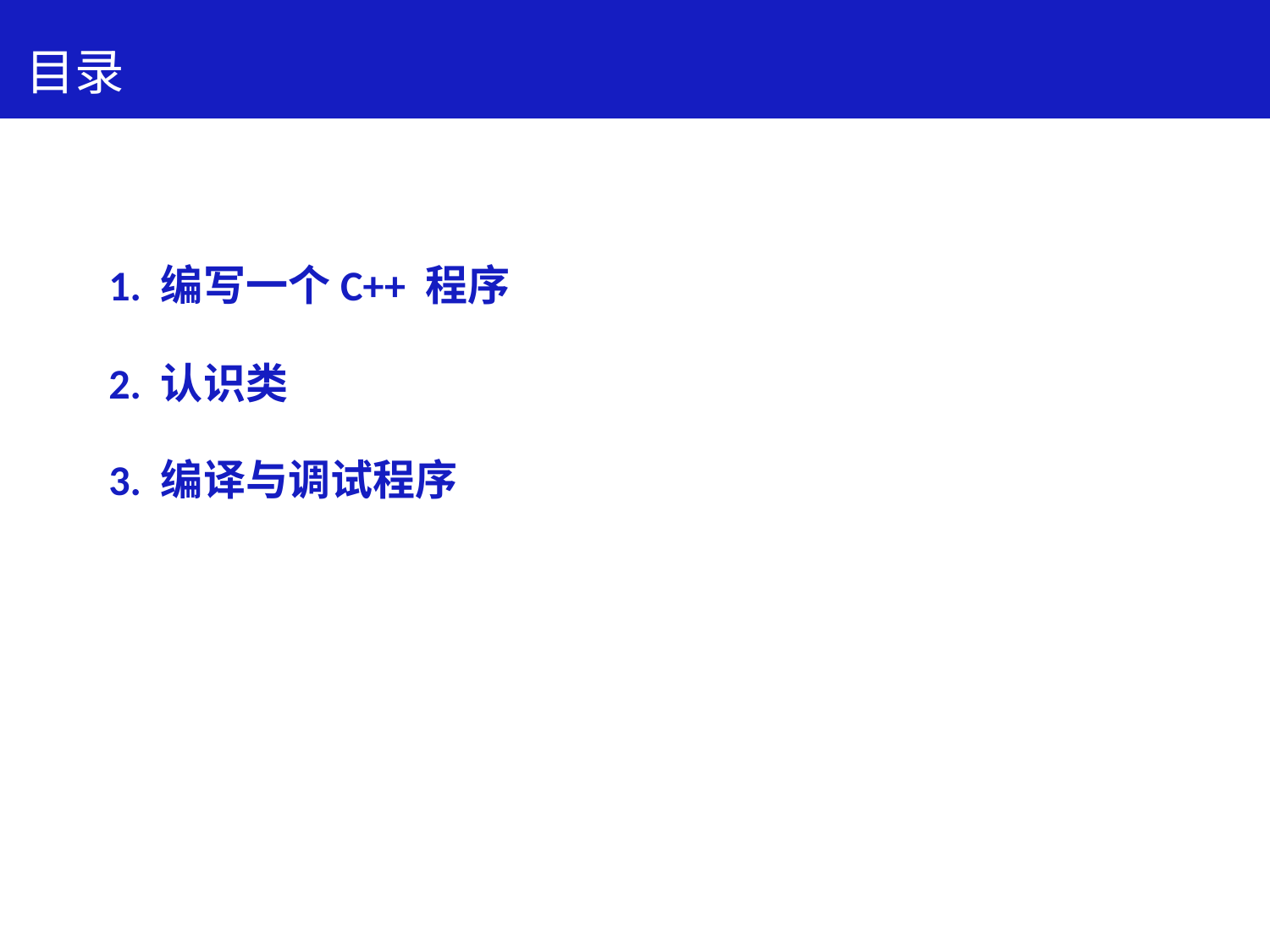

目录
目录
1. 编写一个C++ 程序

2. 认识类
3. 编译与调试程序
2